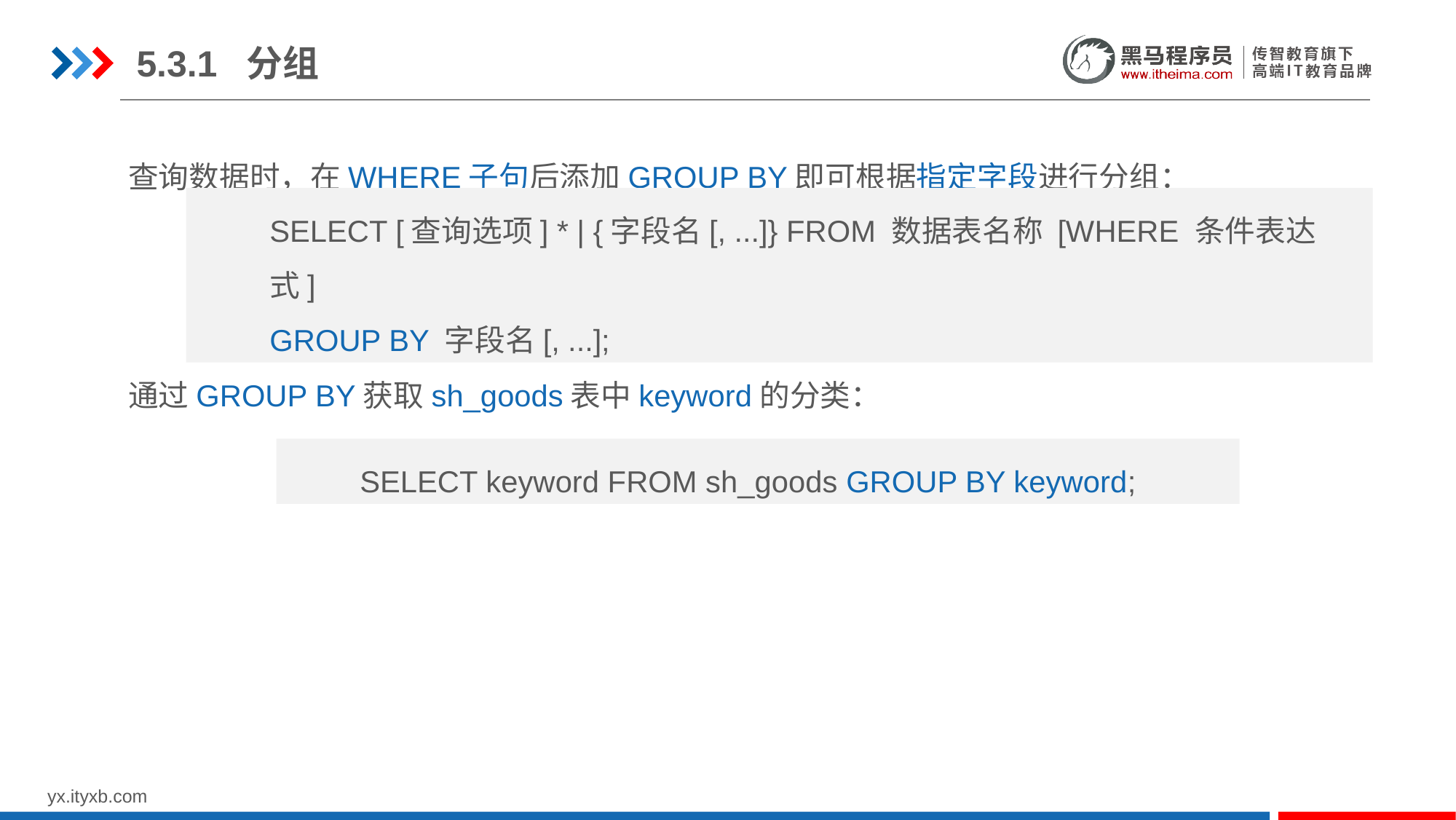

5.3.1  分组
查询数据时，在WHERE子句后添加GROUP BY即可根据指定字段进行分组：
SELECT [查询选项] * | {字段名[, ...]} FROM 数据表名称 [WHERE 条件表达式]
GROUP BY 字段名[, ...];
通过GROUP BY获取sh_goods表中keyword的分类：
SELECT keyword FROM sh_goods GROUP BY keyword;